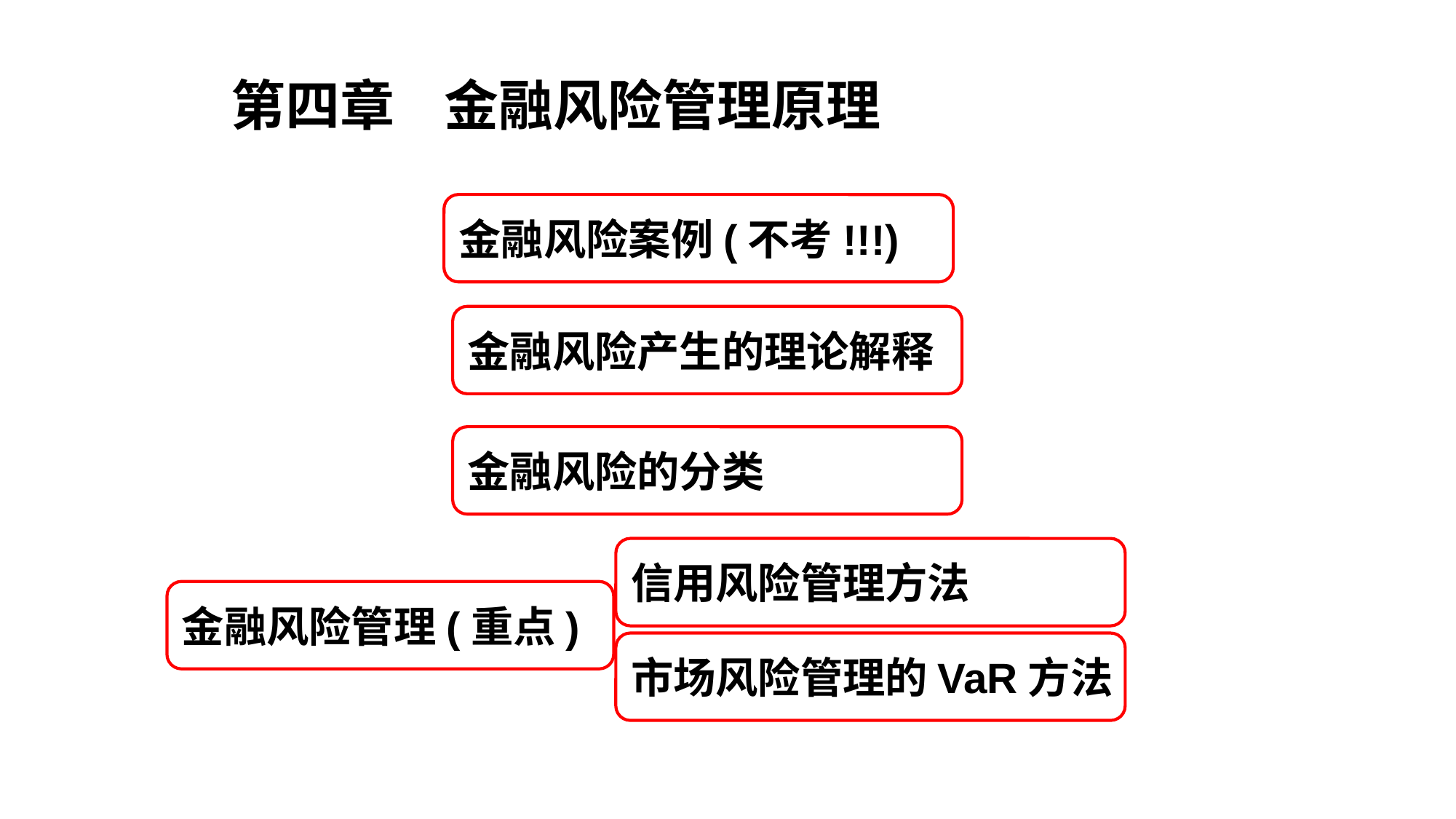

第四章    金融风险管理原理
金融风险案例(不考!!!)
金融风险产生的理论解释
金融风险的分类
信用风险管理方法
金融风险管理(重点)
市场风险管理的VaR方法